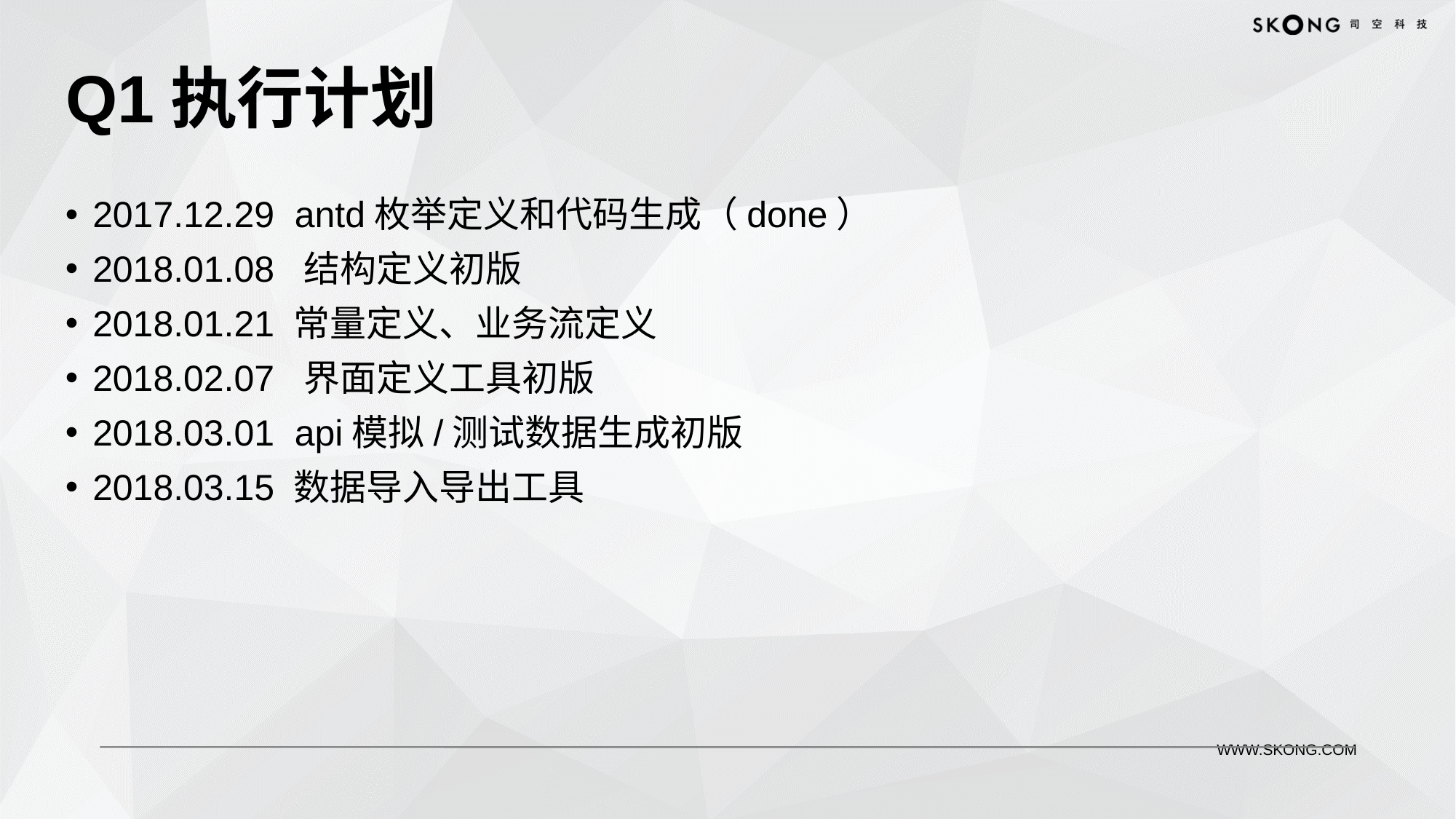

# Q1执行计划
2017.12.29  antd枚举定义和代码生成（done）
2018.01.08  结构定义初版
2018.01.21 常量定义、业务流定义
2018.02.07  界面定义工具初版
2018.03.01  api模拟/测试数据生成初版
2018.03.15 数据导入导出工具